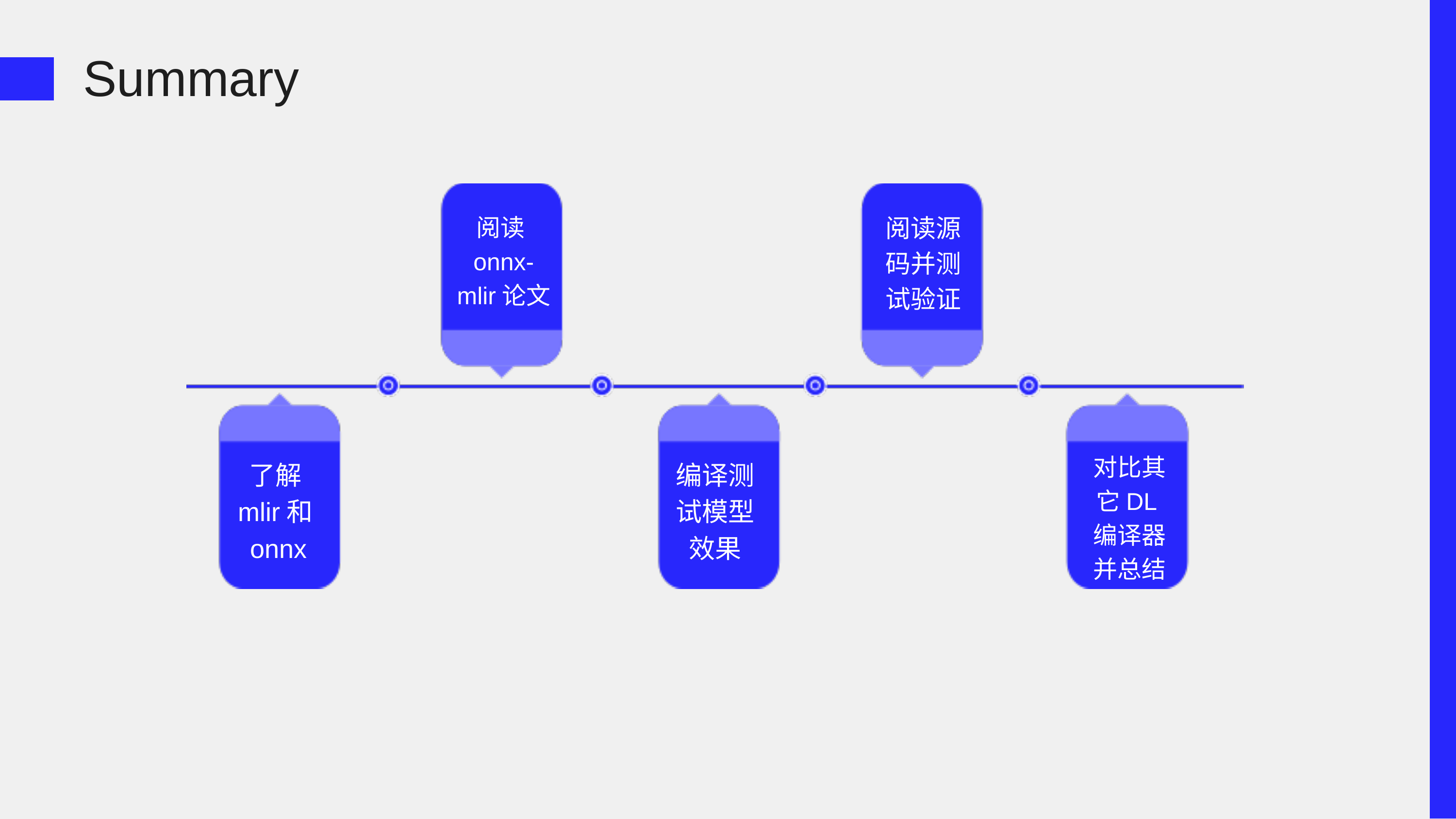

Summary

阅读onnx-mlir论文
阅读源码并测试验证
对比其它DL编译器并总结
了解mlir和onnx
编译测试模型效果